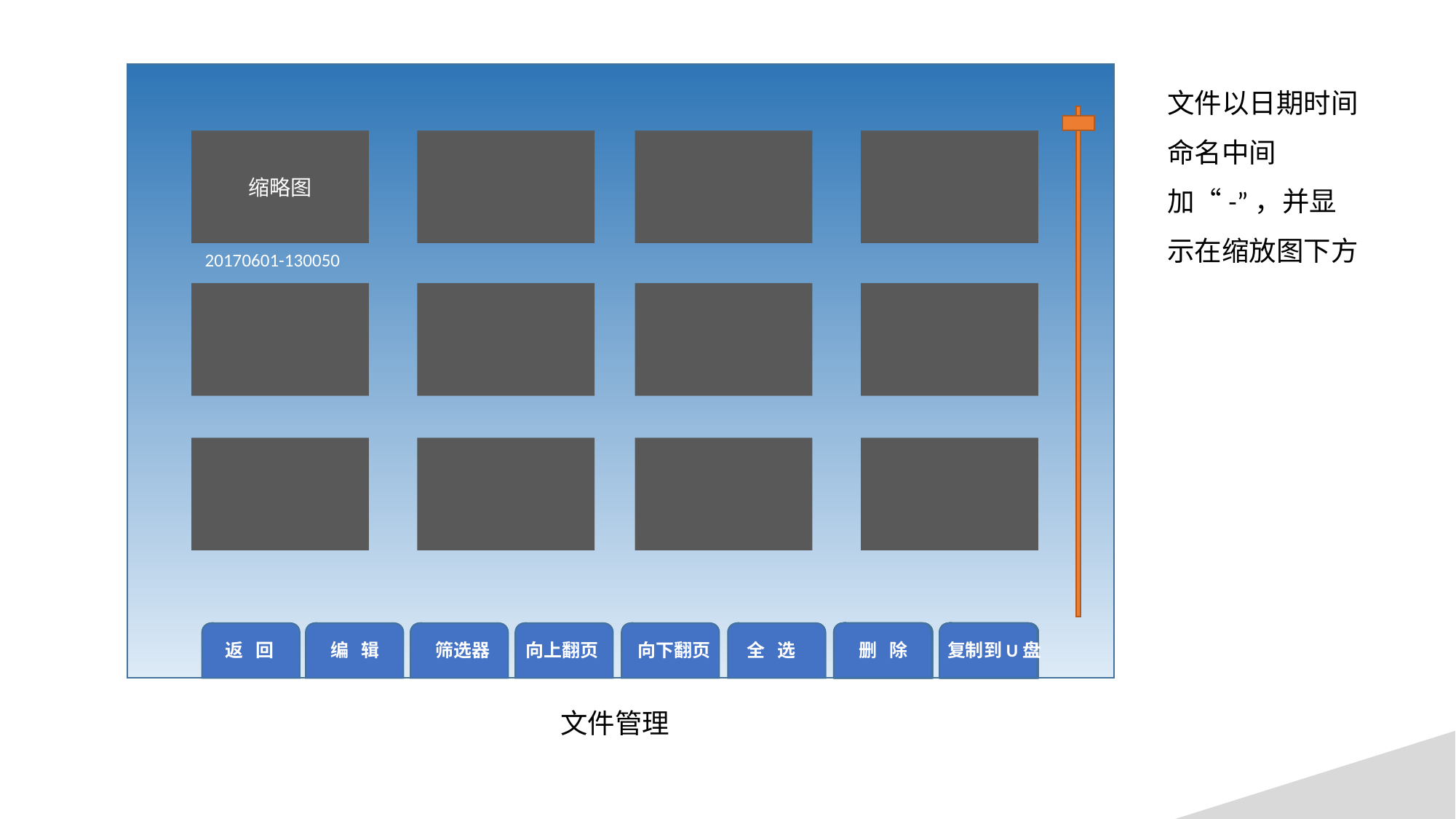

文件以日期时间命名中间加“-”，并显示在缩放图下方

缩略图

20170601-130050

返   回
编   辑
筛选器
向上翻页
向下翻页
全   选
删   除
删   除
删   除
删   除
复制到U盘
复制到U盘
复制到U盘
复制到U盘
文件管理